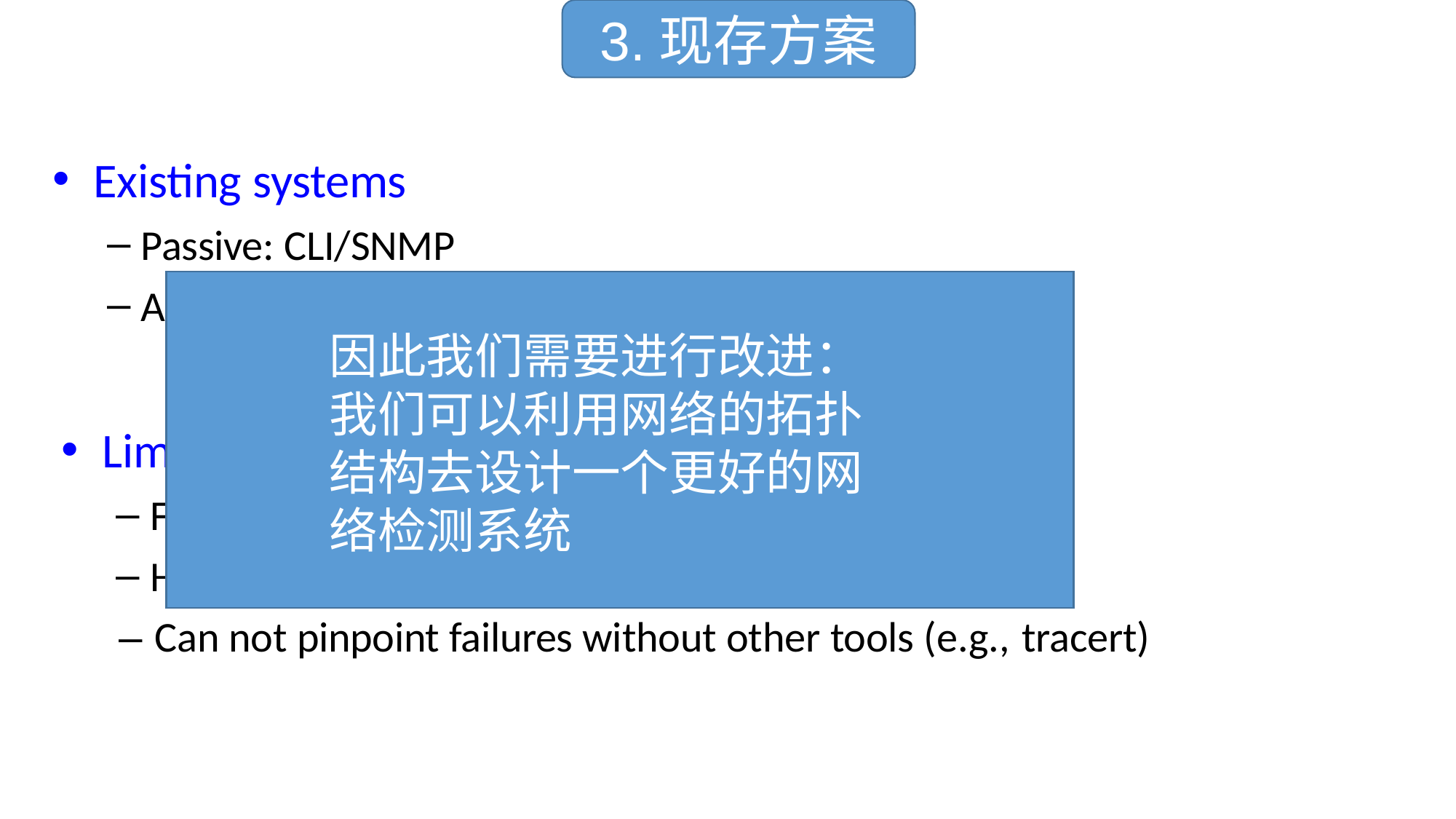

3.现存方案
Existing systems
Passive: CLI/SNMP
Active: Pingmesh, NetNORAD

因此我们需要进行改进：
我们可以利用网络的拓扑结构去设计一个更好的网络检测系统
Limitations
Fail to detect at least one type of losses
High overhead
– Can not pinpoint failures without other tools (e.g., tracert)